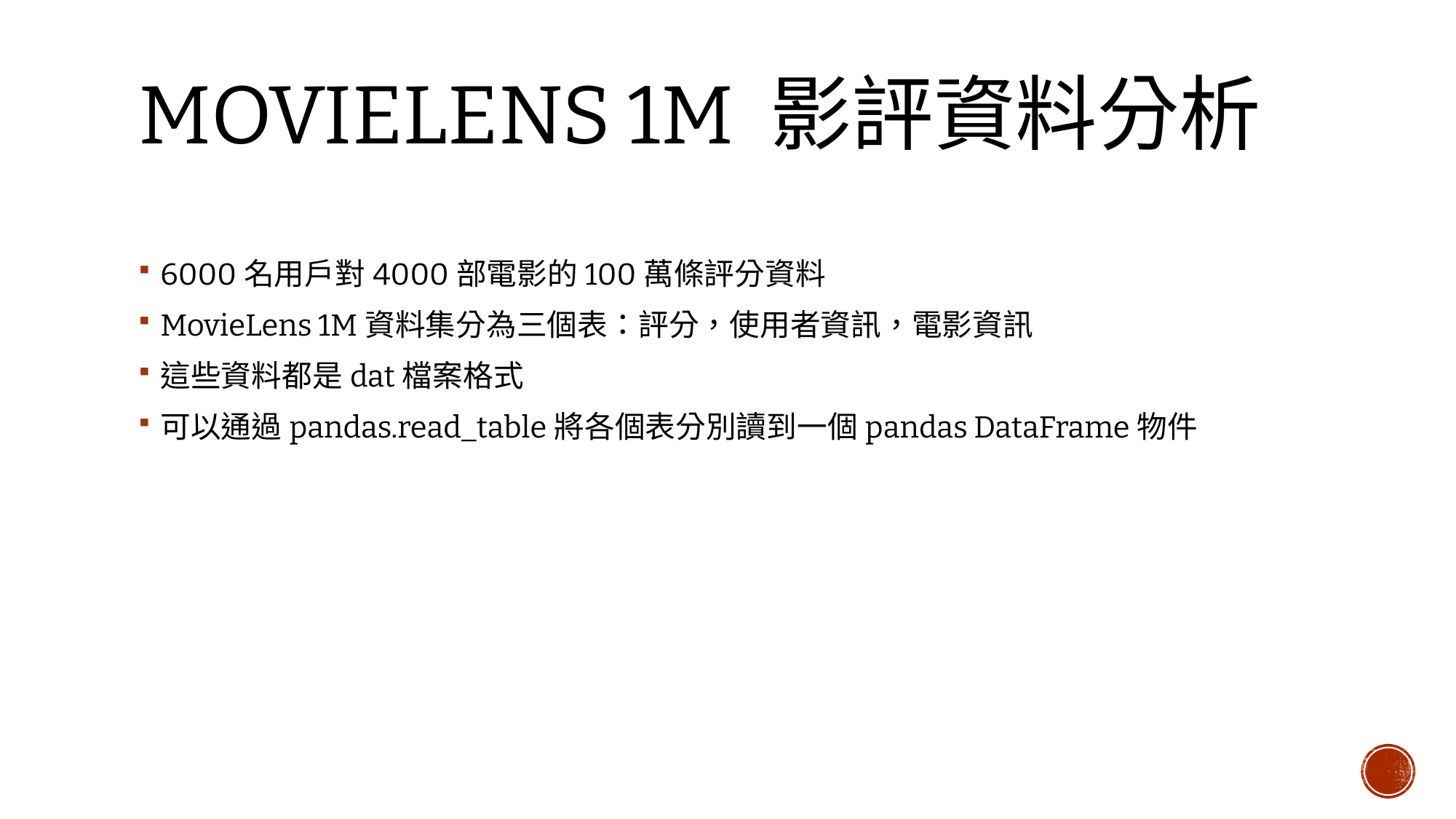

# MovieLens 1M 影評資料分析
6000名用戶對4000部電影的100萬條評分資料
MovieLens 1M資料集分為三個表：評分，使用者資訊，電影資訊
這些資料都是dat檔案格式
可以通過pandas.read_table將各個表分別讀到一個pandas DataFrame物件